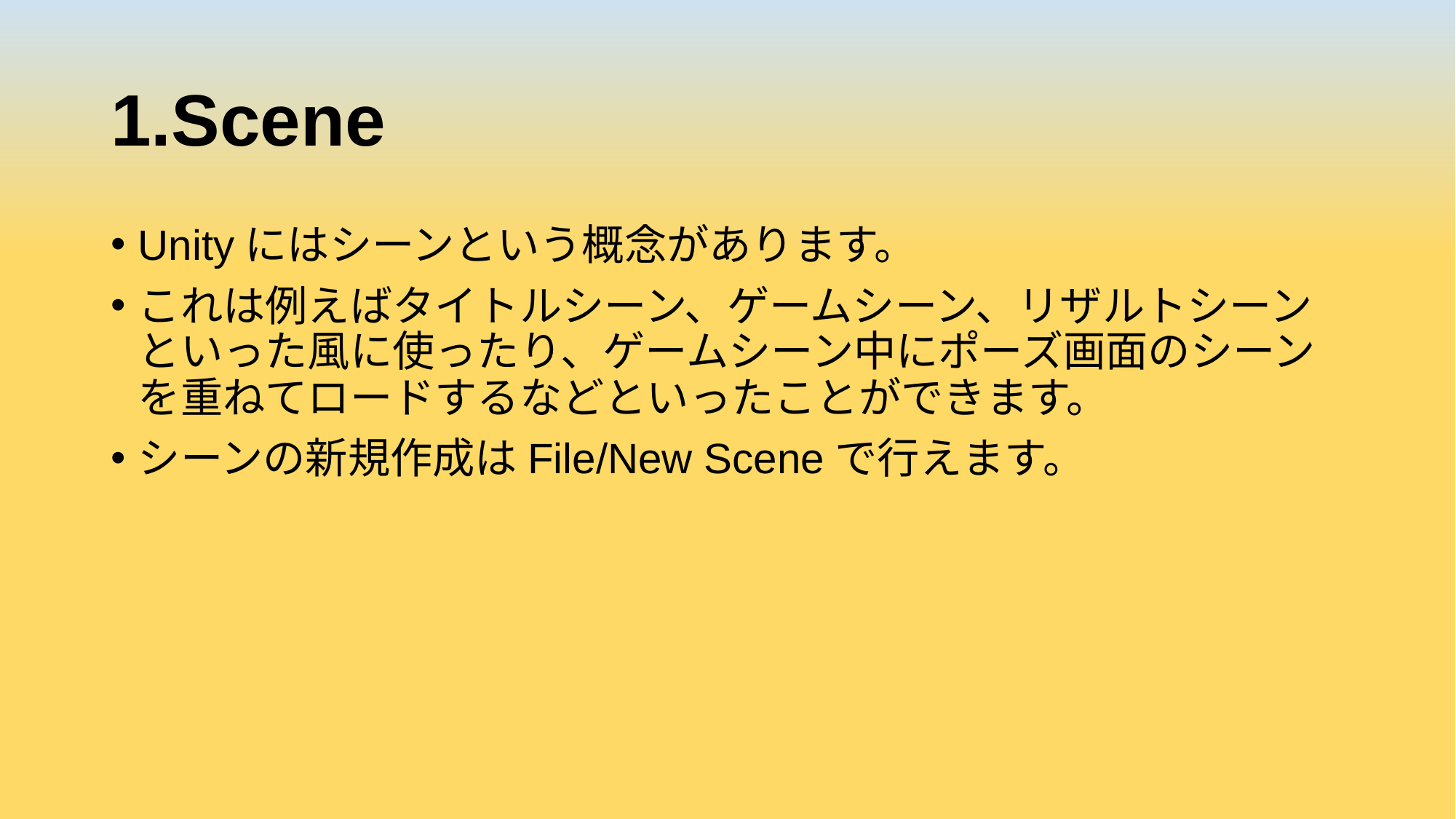

# 1.Scene
Unityにはシーンという概念があります。
これは例えばタイトルシーン、ゲームシーン、リザルトシーンといった風に使ったり、ゲームシーン中にポーズ画面のシーンを重ねてロードするなどといったことができます。
シーンの新規作成はFile/New Sceneで行えます。